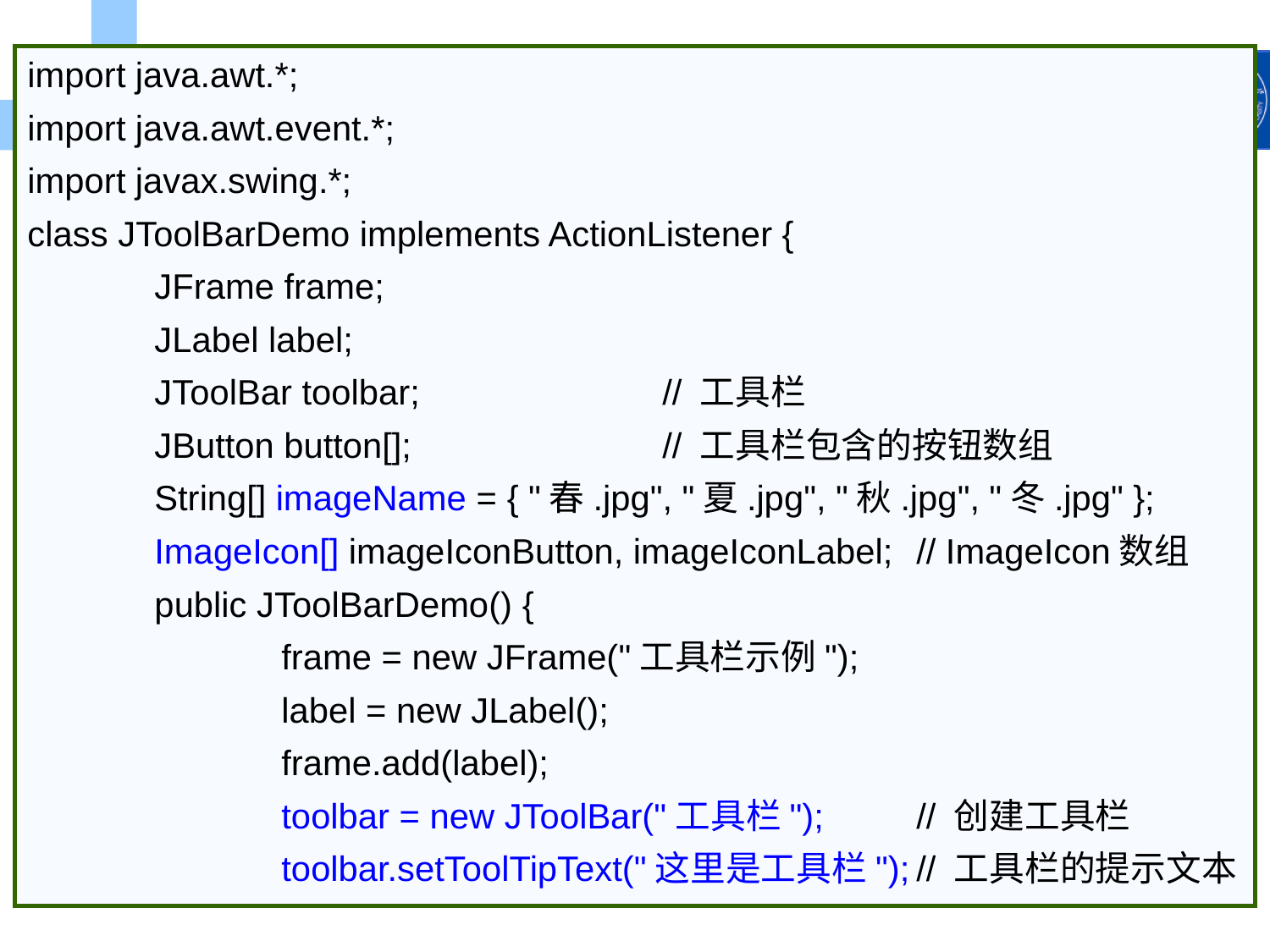

import java.awt.*;
import java.awt.event.*;
import javax.swing.*;
class JToolBarDemo implements ActionListener {
	JFrame frame;
	JLabel label;
	JToolBar toolbar; 		// 工具栏
	JButton button[]; 		// 工具栏包含的按钮数组
	String[] imageName = { "春.jpg", "夏.jpg", "秋.jpg", "冬.jpg" };
	ImageIcon[] imageIconButton, imageIconLabel; 	// ImageIcon数组
	public JToolBarDemo() {
		frame = new JFrame("工具栏示例");
		label = new JLabel();
		frame.add(label);
		toolbar = new JToolBar("工具栏"); 	// 创建工具栏
		toolbar.setToolTipText("这里是工具栏");	// 工具栏的提示文本